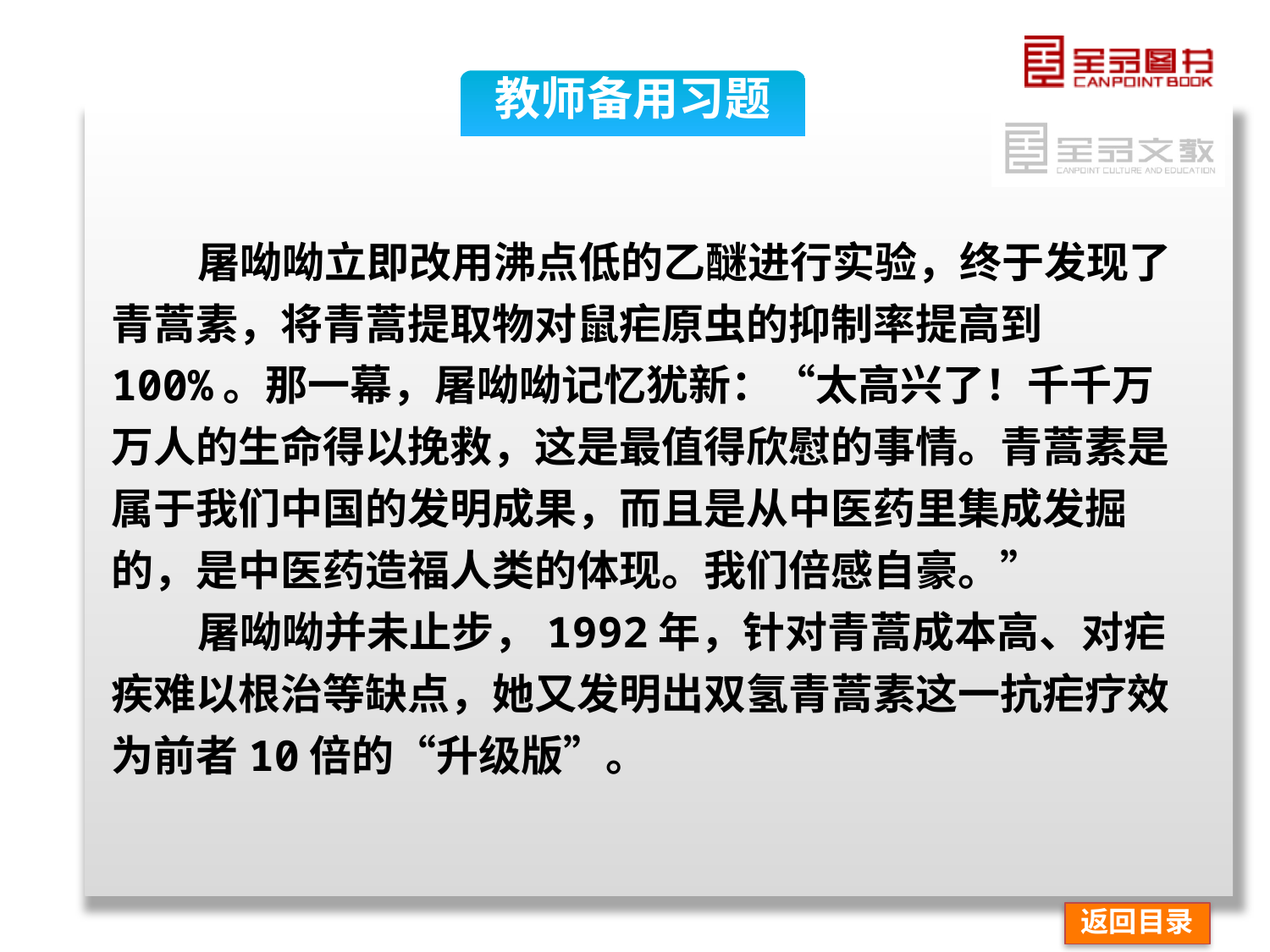

教师备用习题
屠呦呦立即改用沸点低的乙醚进行实验，终于发现了青蒿素，将青蒿提取物对鼠疟原虫的抑制率提高到100%。那一幕，屠呦呦记忆犹新：“太高兴了！千千万万人的生命得以挽救，这是最值得欣慰的事情。青蒿素是属于我们中国的发明成果，而且是从中医药里集成发掘的，是中医药造福人类的体现。我们倍感自豪。”
屠呦呦并未止步，1992年，针对青蒿成本高、对疟疾难以根治等缺点，她又发明出双氢青蒿素这一抗疟疗效为前者10倍的“升级版”。
返回目录